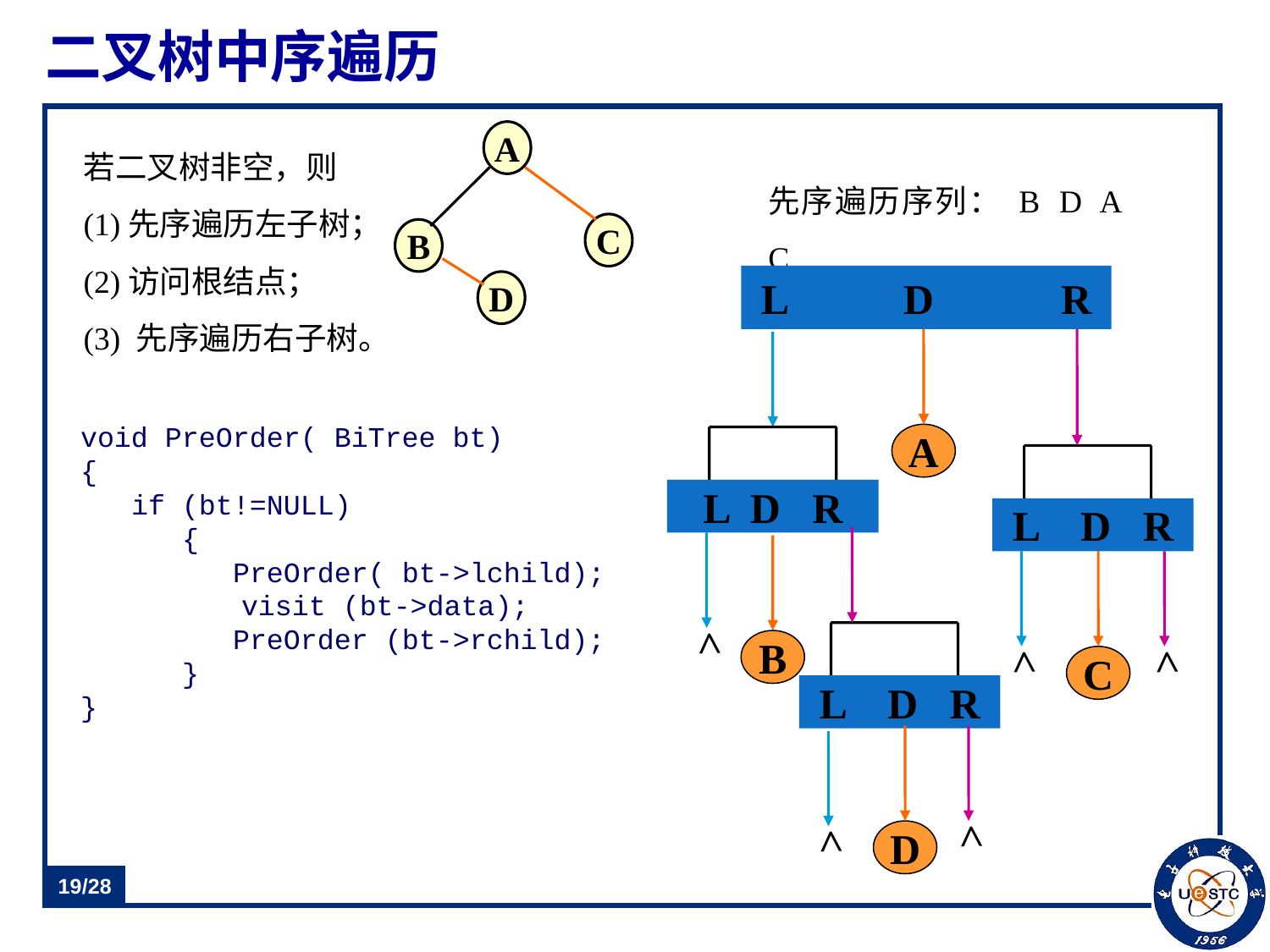

# 二叉树中序遍历
若二叉树非空，则
(1)先序遍历左子树；
(2)访问根结点；
(3) 先序遍历右子树。
A

C
B

D
先序遍历序列： B  D  A  C
L           D            R

A

L    D   R

L  D   R
void PreOrder( BiTree bt)
{
   if (bt!=NULL)
      {
         PreOrder( bt->lchild);
 	  visit (bt->data);
         PreOrder (bt->rchild);
      }
}

L    D   R

>

B

>

C

>

D

>

>
19/28